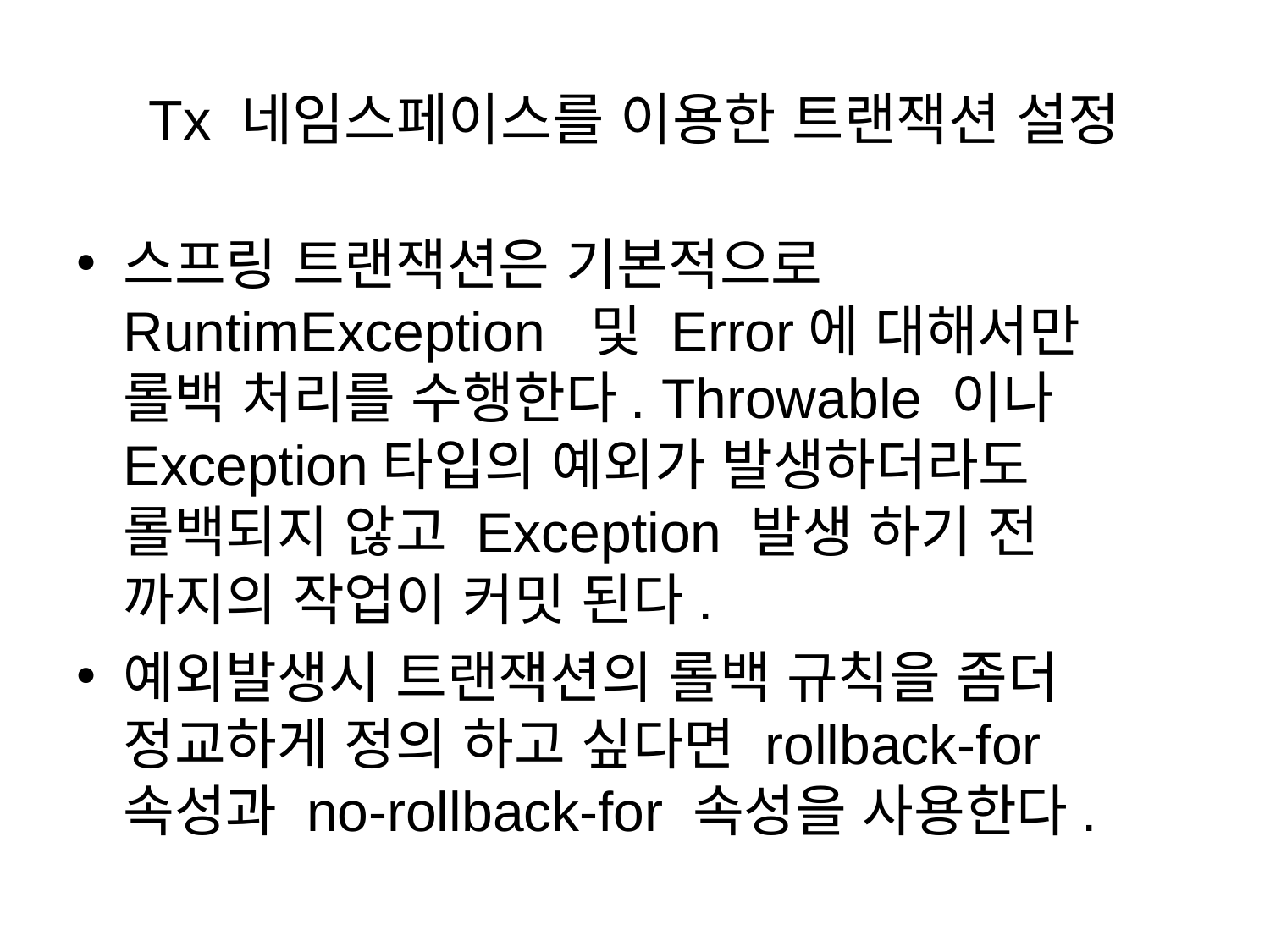

# Tx 네임스페이스를 이용한 트랜잭션 설정
스프링 트랜잭션은 기본적으로 RuntimException  및 Error에 대해서만 롤백 처리를 수행한다. Throwable 이나 Exception타입의 예외가 발생하더라도 롤백되지 않고 Exception 발생 하기 전 까지의 작업이 커밋 된다.
예외발생시 트랜잭션의 롤백 규칙을 좀더 정교하게 정의 하고 싶다면 rollback-for 속성과 no-rollback-for 속성을 사용한다.